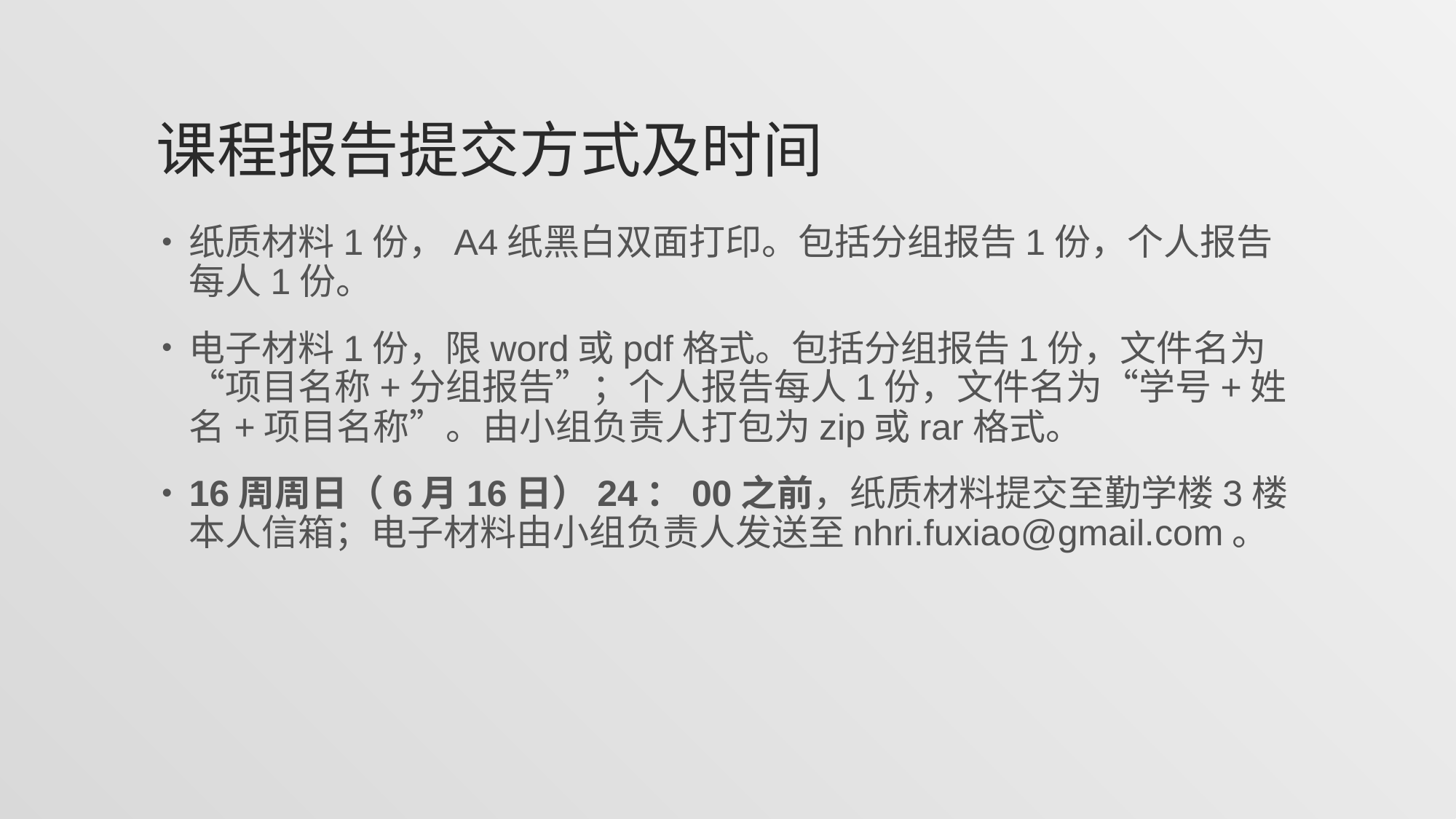

# 课程报告提交方式及时间
纸质材料1份，A4纸黑白双面打印。包括分组报告1份，个人报告每人1份。
电子材料1份，限word或pdf格式。包括分组报告1份，文件名为“项目名称+分组报告”；个人报告每人1份，文件名为“学号+姓名+项目名称”。由小组负责人打包为zip或rar格式。
16周周日（6月16日）24：00之前，纸质材料提交至勤学楼3楼本人信箱；电子材料由小组负责人发送至nhri.fuxiao@gmail.com。